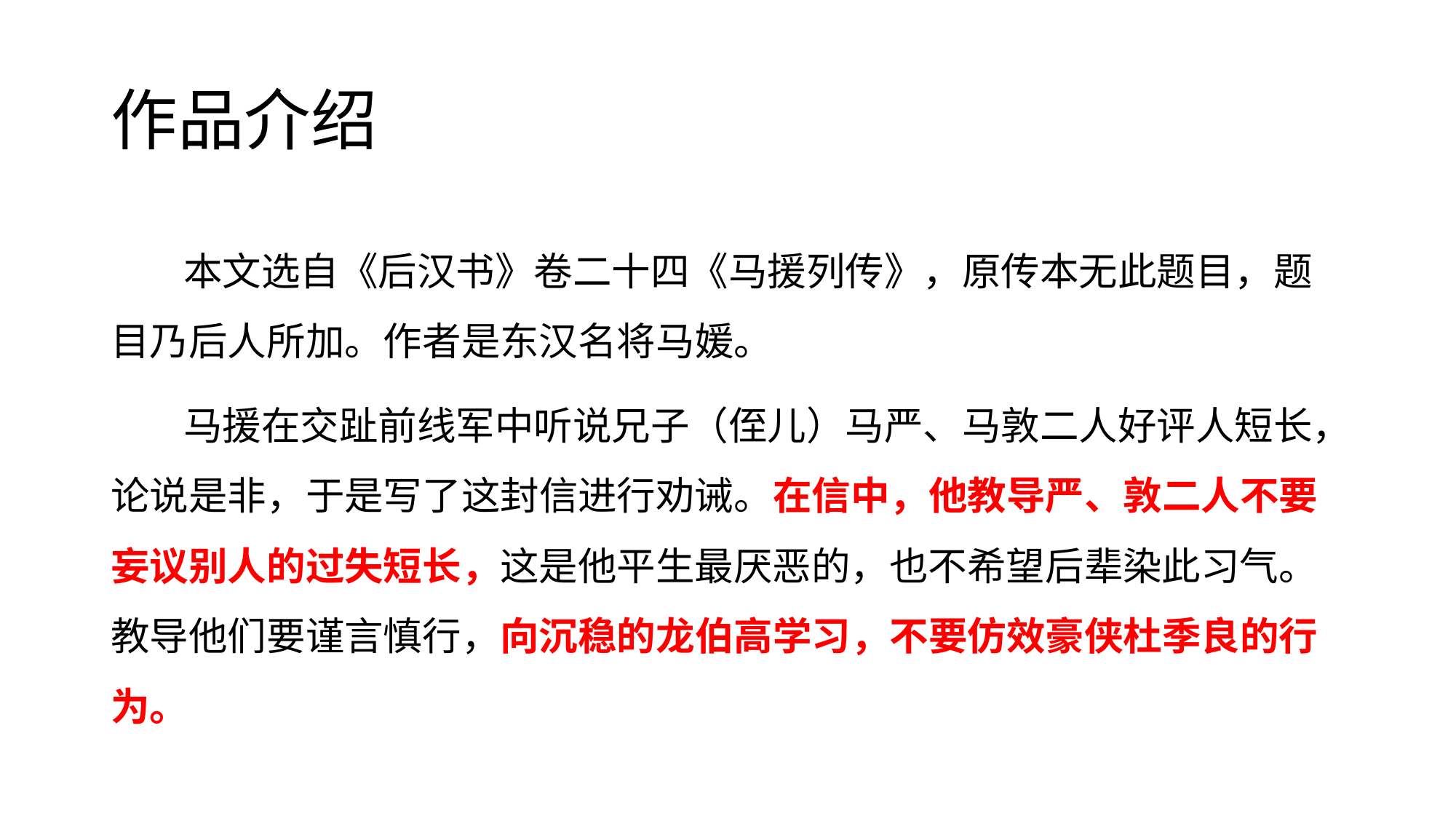

# 作品介绍
本文选自《后汉书》卷二十四《马援列传》，原传本无此题目，题目乃后人所加。作者是东汉名将马媛。
马援在交趾前线军中听说兄子（侄儿）马严、马敦二人好评人短长，论说是非，于是写了这封信进行劝诫。在信中，他教导严、敦二人不要妄议别人的过失短长，这是他平生最厌恶的，也不希望后辈染此习气。 教导他们要谨言慎行，向沉稳的龙伯高学习，不要仿效豪侠杜季良的行为。